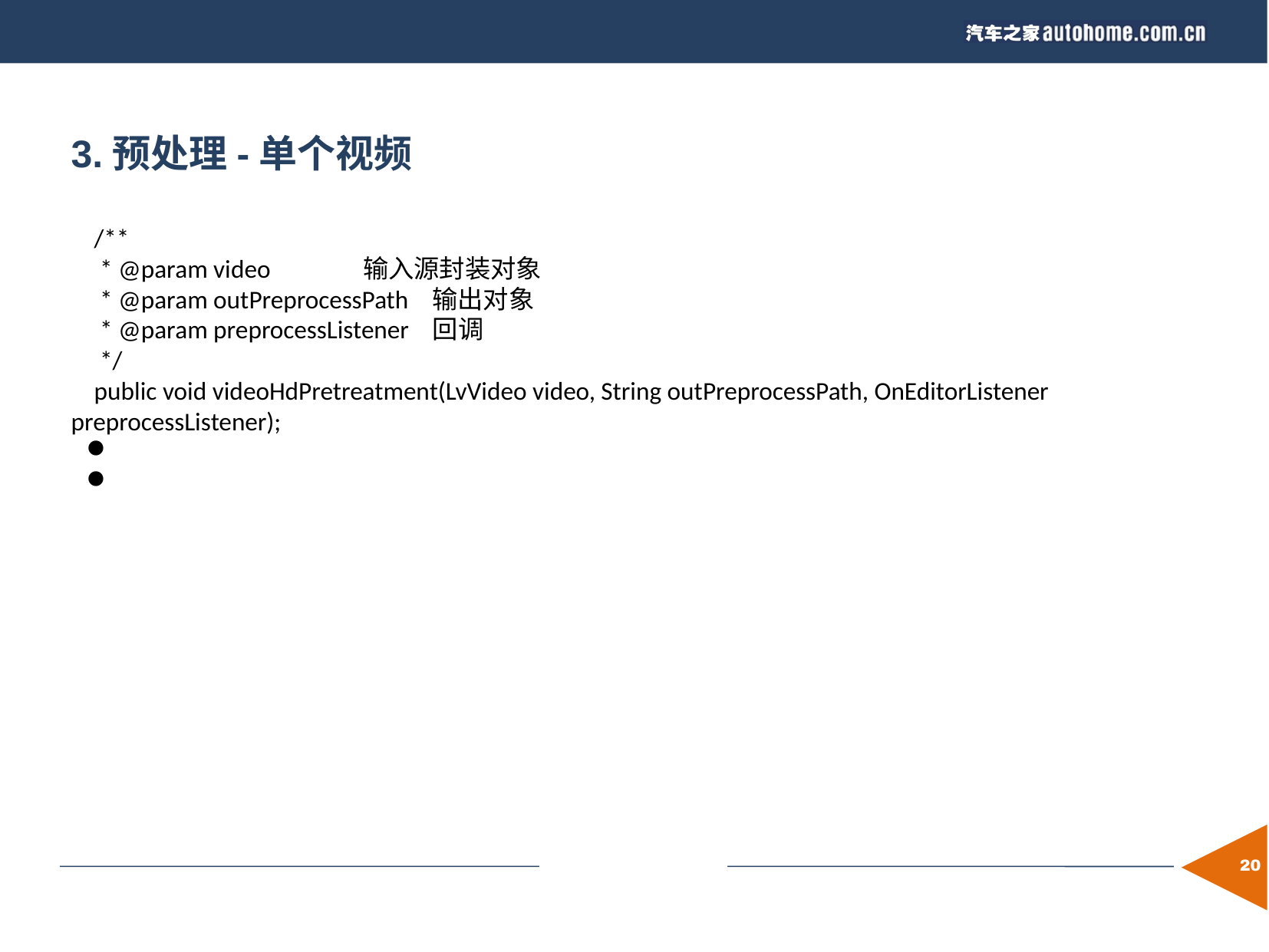

3.预处理-单个视频
    /**
     * @param video               输入源封装对象
     * @param outPreprocessPath   输出对象
     * @param preprocessListener   回调
     */
    public void videoHdPretreatment(LvVideo video, String outPreprocessPath, OnEditorListener preprocessListener);

20